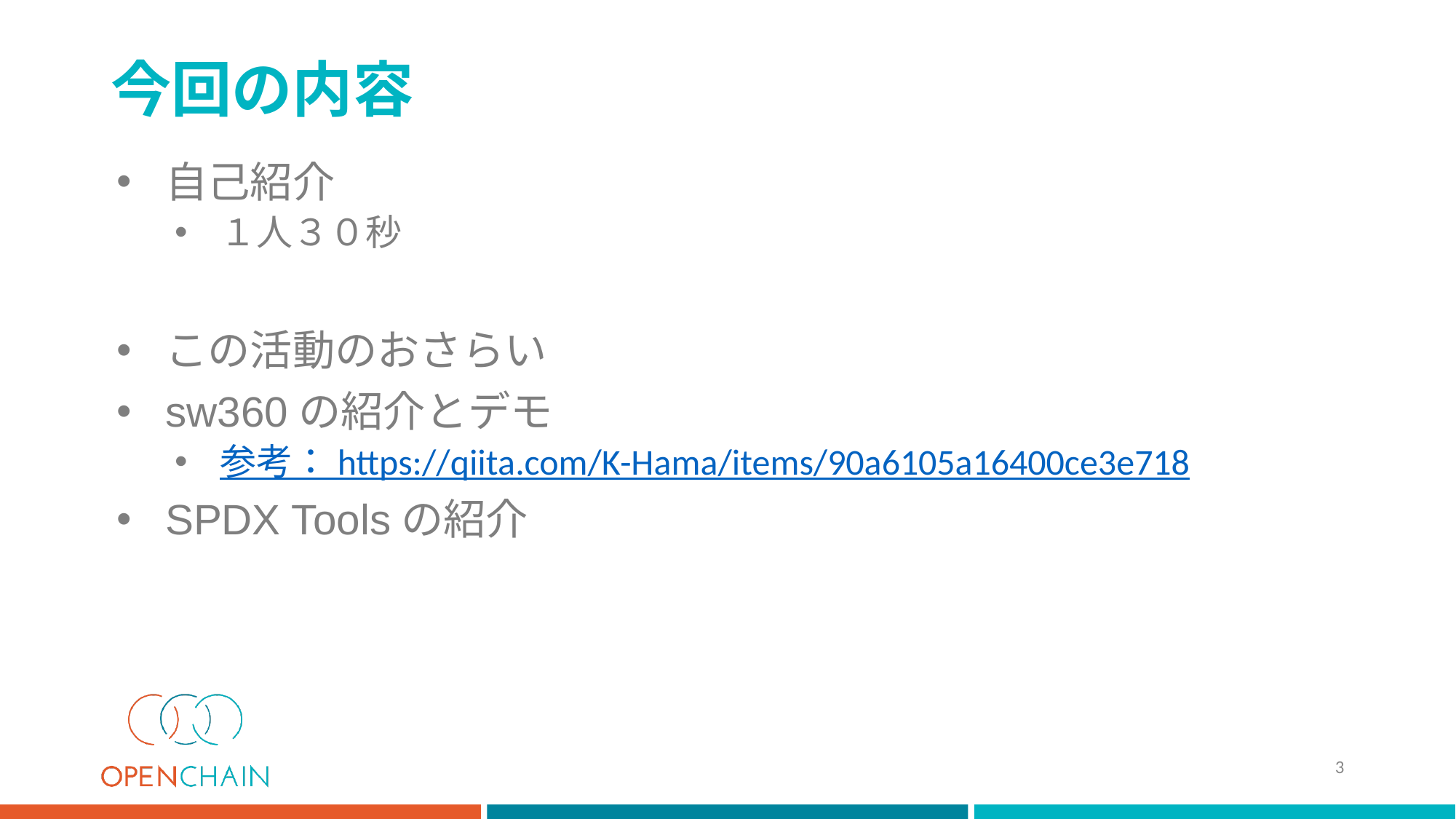

# 今回の内容
自己紹介
１人３０秒

この活動のおさらい
sw360の紹介とデモ
参考： https://qiita.com/K-Hama/items/90a6105a16400ce3e718
SPDX Toolsの紹介

3